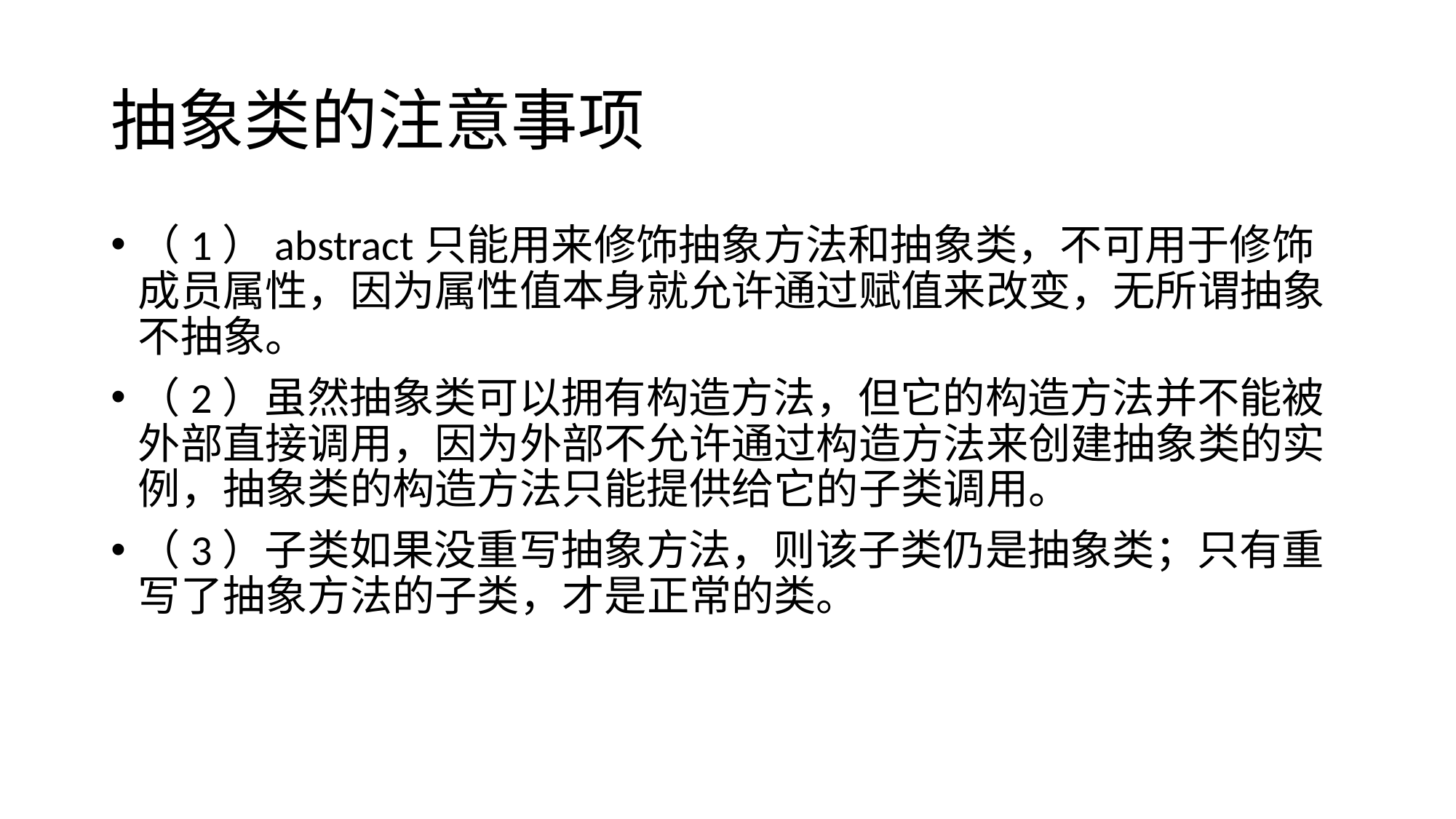

# 抽象类的注意事项
（1）abstract只能用来修饰抽象方法和抽象类，不可用于修饰成员属性，因为属性值本身就允许通过赋值来改变，无所谓抽象不抽象。
（2）虽然抽象类可以拥有构造方法，但它的构造方法并不能被外部直接调用，因为外部不允许通过构造方法来创建抽象类的实例，抽象类的构造方法只能提供给它的子类调用。
（3）子类如果没重写抽象方法，则该子类仍是抽象类；只有重写了抽象方法的子类，才是正常的类。